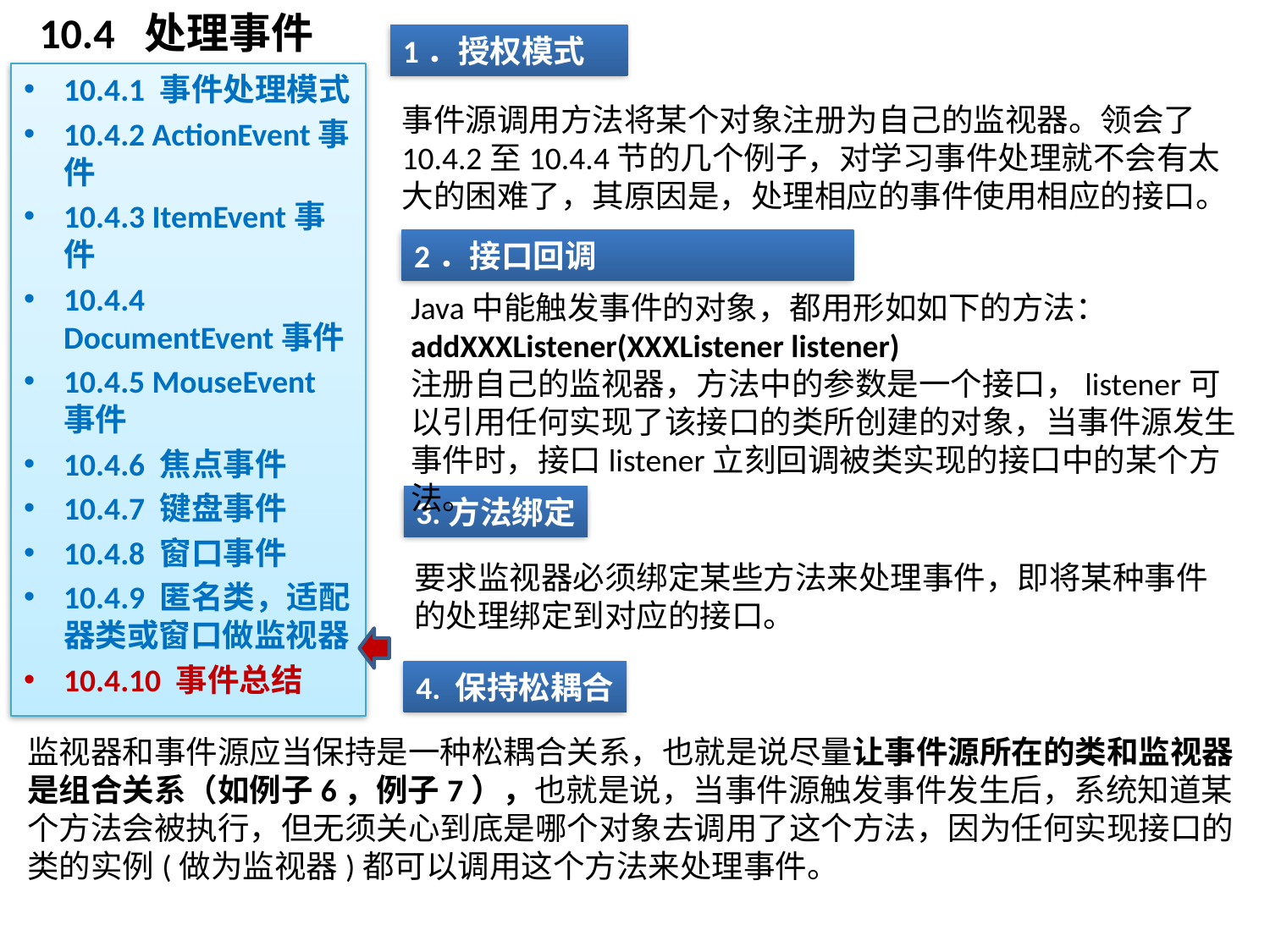

# 10.4  处理事件
1．授权模式
10.4.1 事件处理模式
10.4.2 ActionEvent事件
10.4.3 ItemEvent事件
10.4.4 DocumentEvent事件
10.4.5 MouseEvent事件
10.4.6 焦点事件
10.4.7 键盘事件
10.4.8 窗口事件
10.4.9 匿名类，适配器类或窗口做监视器
10.4.10 事件总结

事件源调用方法将某个对象注册为自己的监视器。领会了10.4.2至10.4.4节的几个例子，对学习事件处理就不会有太大的困难了，其原因是，处理相应的事件使用相应的接口。
2．接口回调
Java中能触发事件的对象，都用形如如下的方法：
addXXXListener(XXXListener listener)
注册自己的监视器，方法中的参数是一个接口，listener可以引用任何实现了该接口的类所创建的对象，当事件源发生事件时，接口listener立刻回调被类实现的接口中的某个方法。
3.方法绑定
要求监视器必须绑定某些方法来处理事件，即将某种事件的处理绑定到对应的接口。

4. 保持松耦合
监视器和事件源应当保持是一种松耦合关系，也就是说尽量让事件源所在的类和监视器是组合关系（如例子6，例子7），也就是说，当事件源触发事件发生后，系统知道某个方法会被执行，但无须关心到底是哪个对象去调用了这个方法，因为任何实现接口的类的实例(做为监视器)都可以调用这个方法来处理事件。